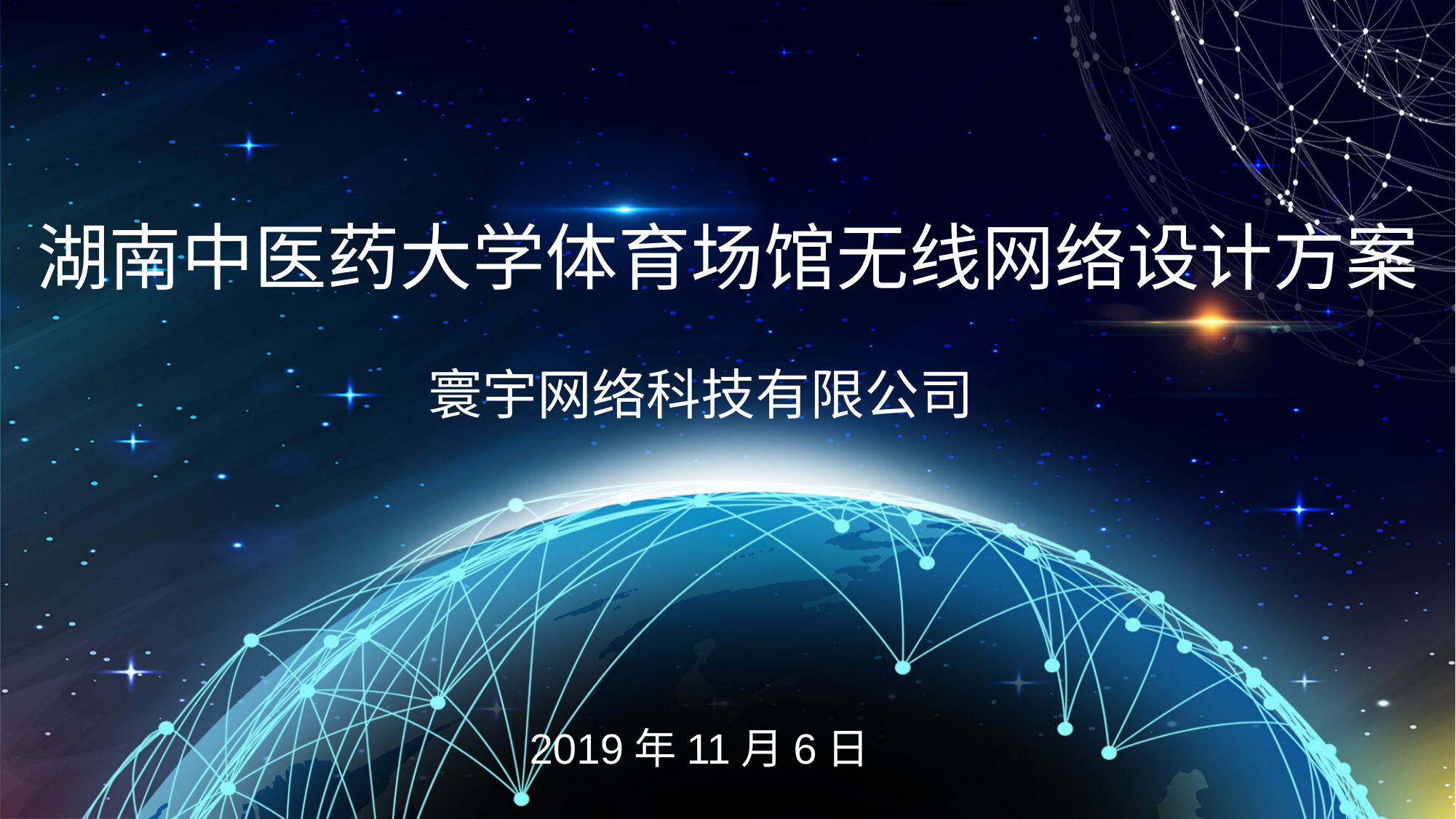

湖南中医药大学体育场馆无线网络设计方案
      寰宇网络科技有限公司
2019年11月6日